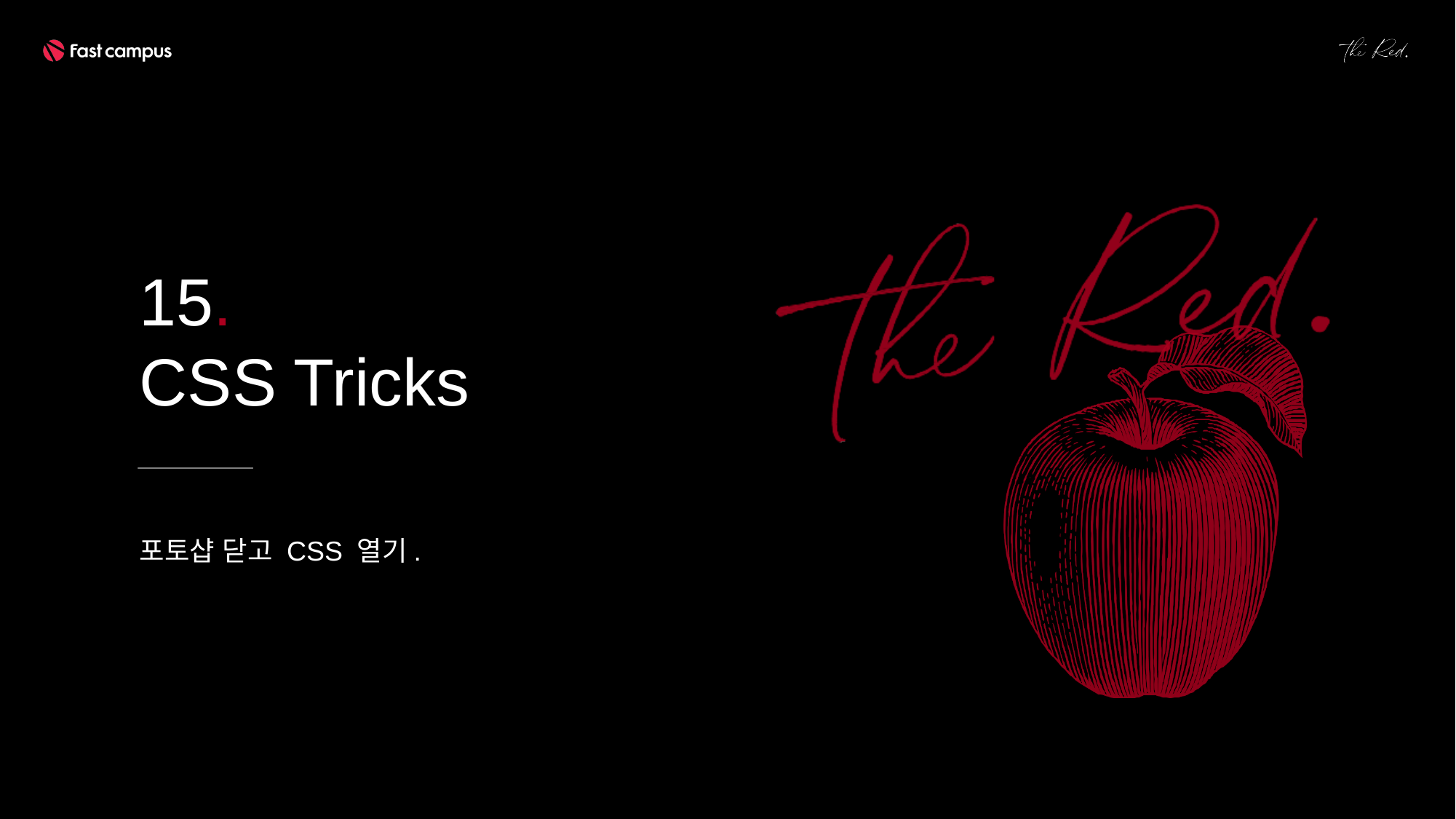

15.
CSS Tricks
포토샵 닫고 CSS 열기.